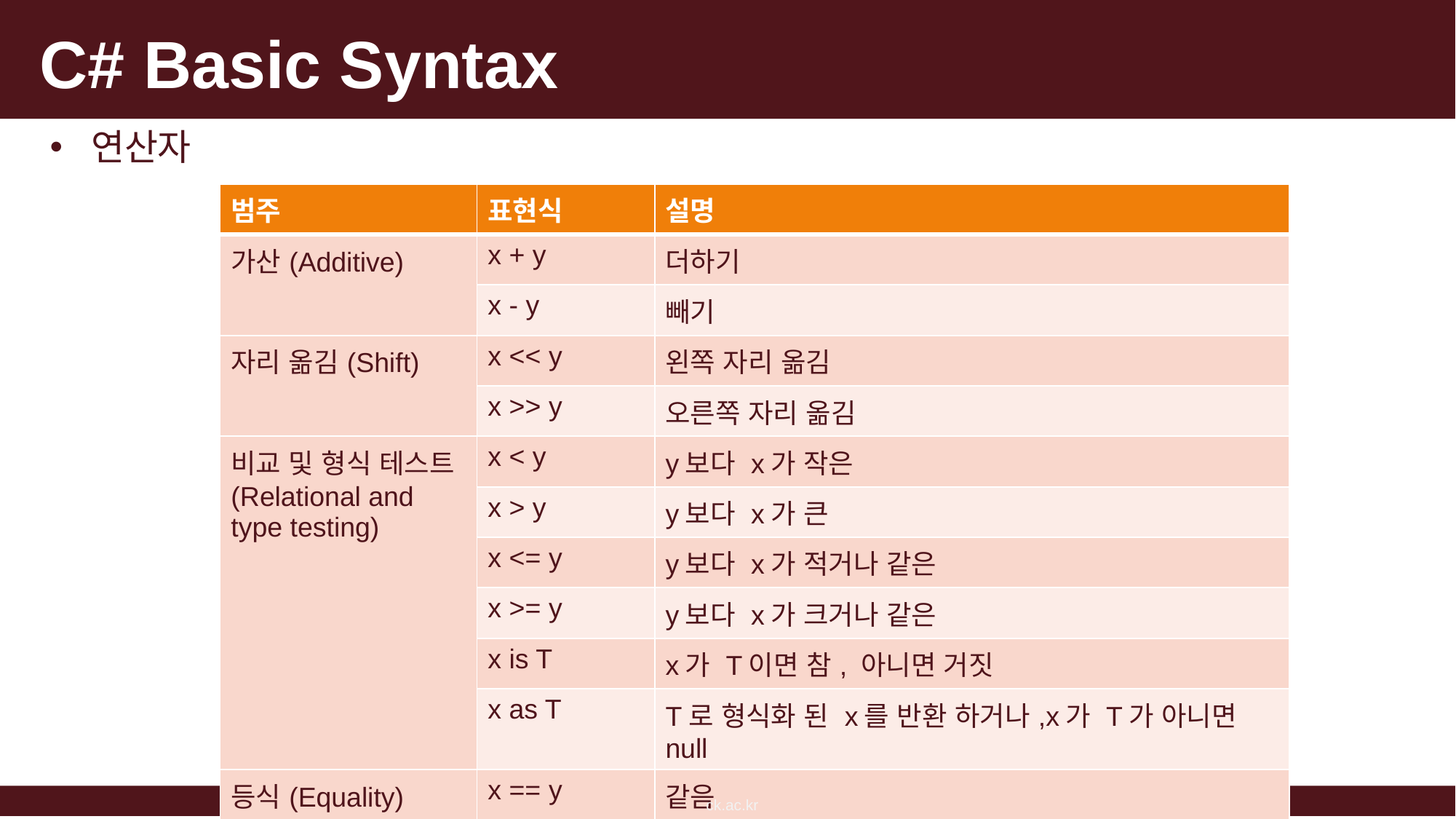

# C# Basic Syntax
연산자
| 범주 | 표현식 | 설명 |
| --- | --- | --- |
| 가산(Additive) | x + y | 더하기 |
|  | x - y | 빼기 |
| 자리 옮김(Shift) | x << y | 왼쪽 자리 옮김 |
|  | x >> y | 오른쪽 자리 옮김 |
| 비교 및 형식 테스트 (Relational and type testing) | x < y | y보다 x가 작은 |
|  | x > y | y보다 x가 큰 |
|  | x <= y | y보다 x가 적거나 같은 |
|  | x >= y | y보다 x가 크거나 같은 |
|  | x is T | x가 T이면 참, 아니면 거짓 |
|  | x as T | T로 형식화 된 x를 반환 하거나,x가 T가 아니면 null |
| 등식(Equality) | x == y | 같음 |
|  | x != y | 같지 않음 |
ck.ac.kr